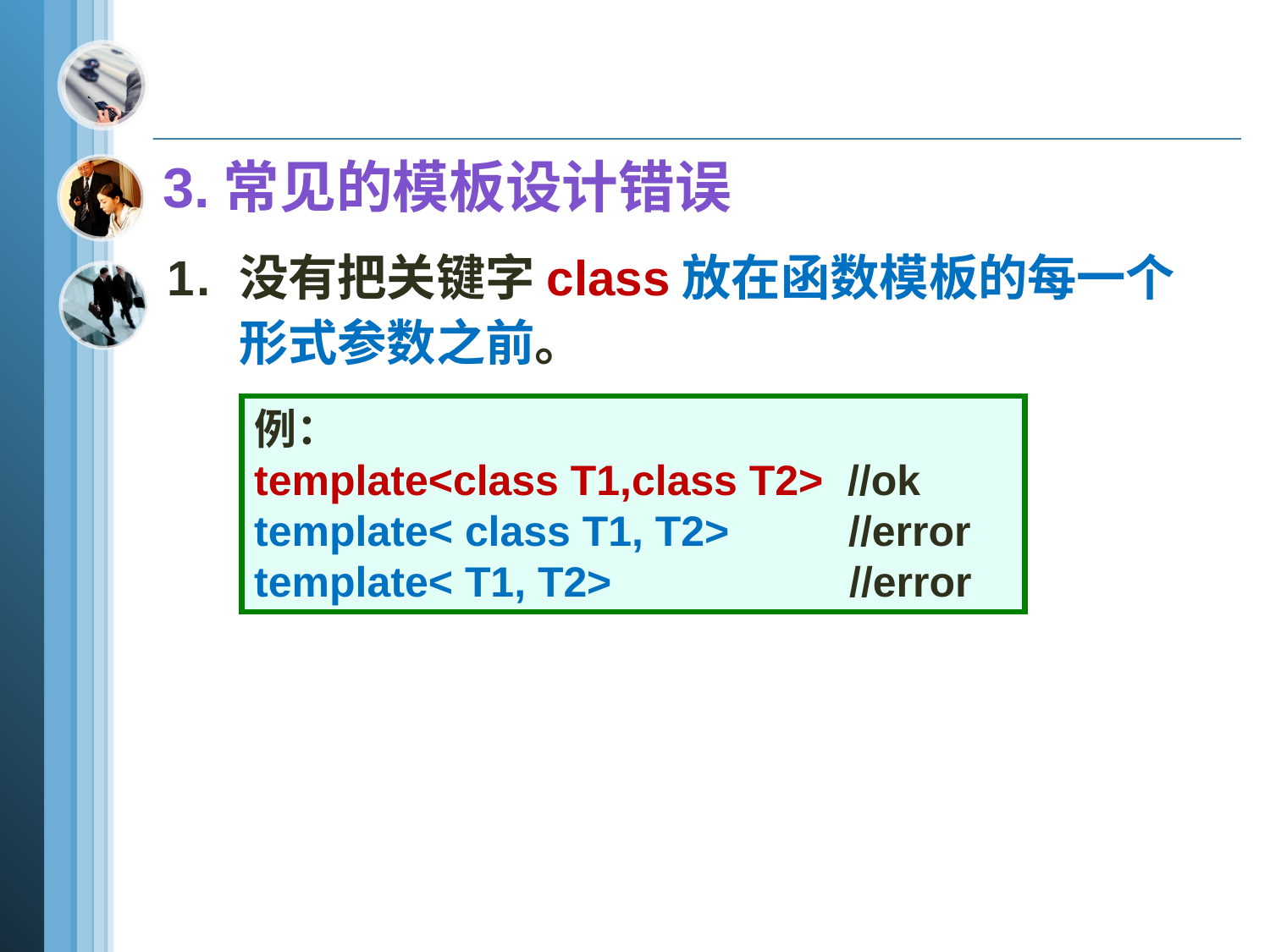

3.常见的模板设计错误

没有把关键字class放在函数模板的每一个形式参数之前。
例：
template<class T1,class T2>  //ok
template< class T1, T2>          //error
template< T1, T2>                    //error